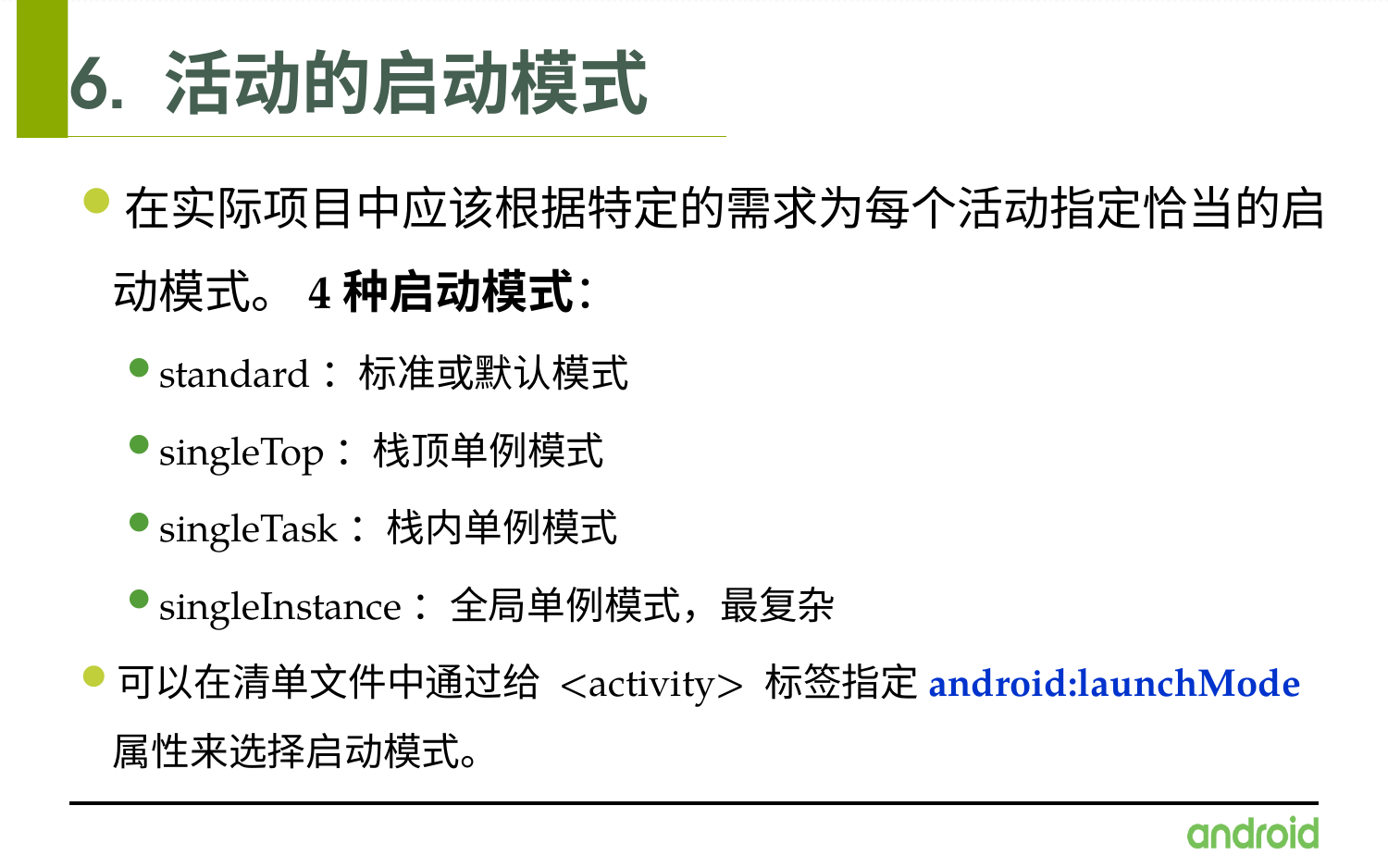

# 6. 活动的启动模式
在实际项目中应该根据特定的需求为每个活动指定恰当的启动模式。4种启动模式：
standard：标准或默认模式
singleTop：栈顶单例模式
singleTask：栈内单例模式
singleInstance：全局单例模式，最复杂
可以在清单文件中通过给 <activity> 标签指定android:launchMode 属性来选择启动模式。